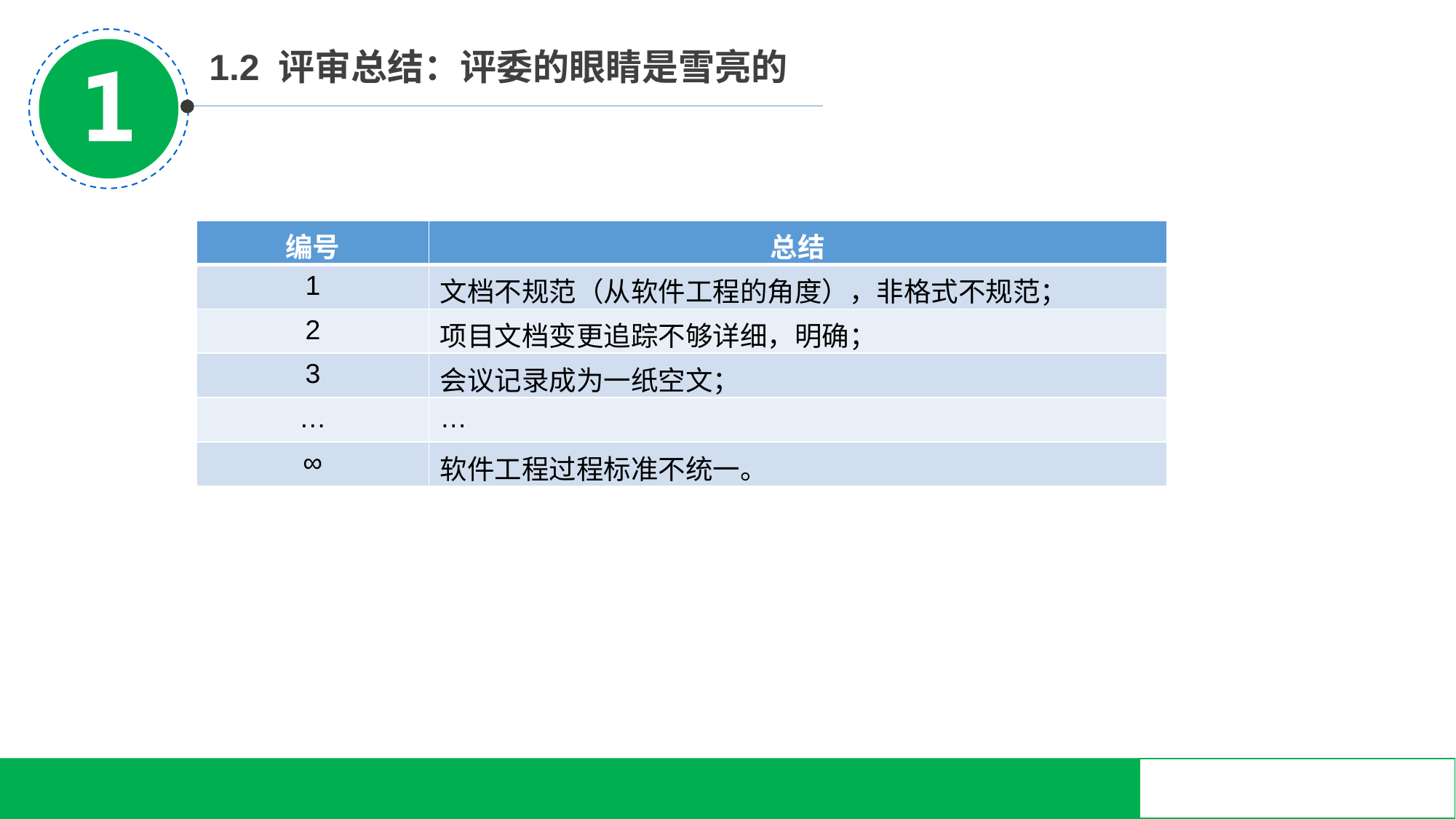

1.2 评审总结：评委的眼睛是雪亮的

| 编号 | 总结 |
| --- | --- |
| 1 | 文档不规范（从软件工程的角度），非格式不规范； |
| 2 | 项目文档变更追踪不够详细，明确； |
| 3 | 会议记录成为一纸空文； |
| … | … |
| ∞ | 软件工程过程标准不统一。 |